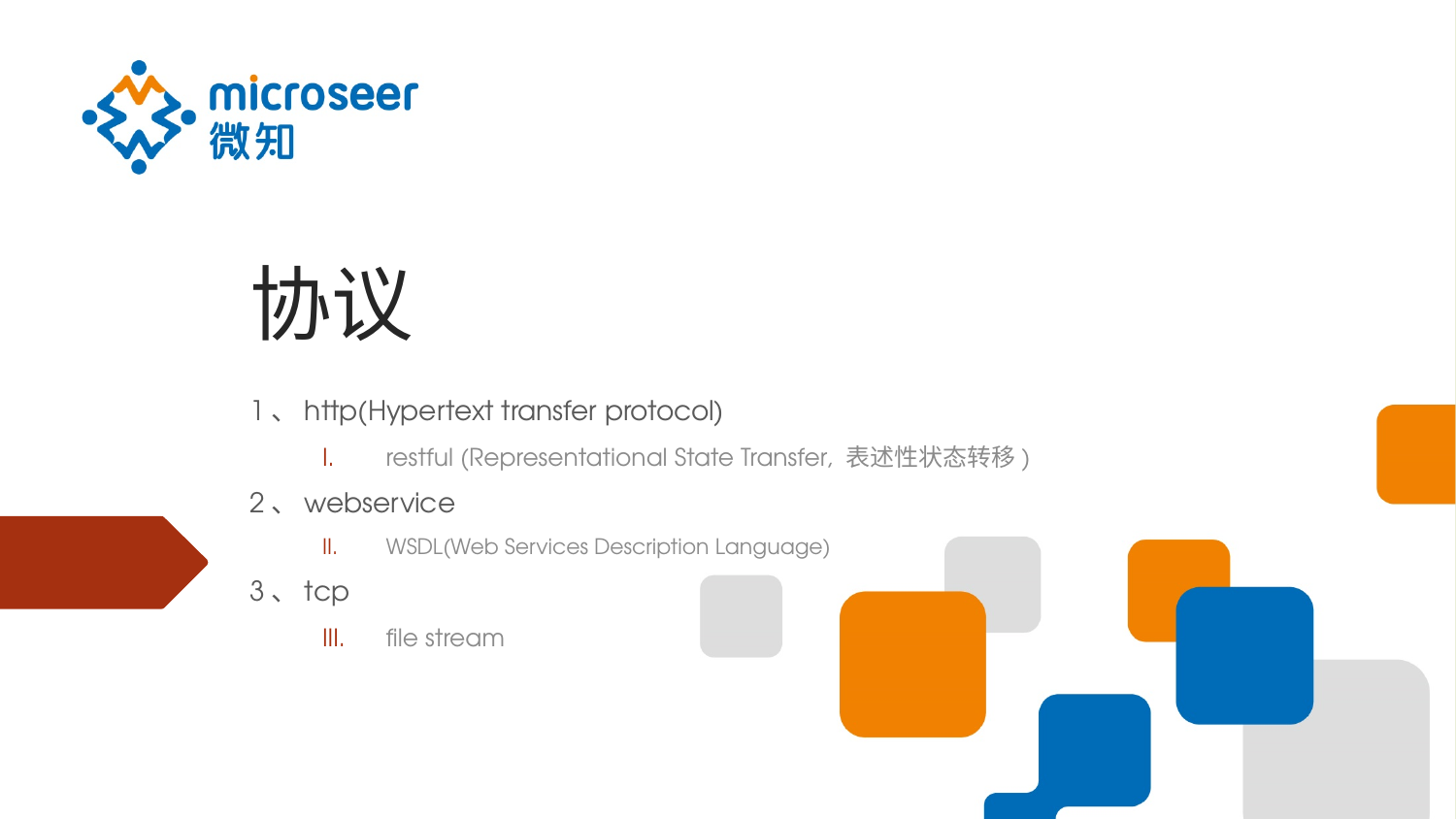

# 协议
1、http(Hypertext transfer protocol)
restful (Representational State Transfer, 表述性状态转移)
2、webservice
WSDL(Web Services Description Language)
3、tcp
file stream